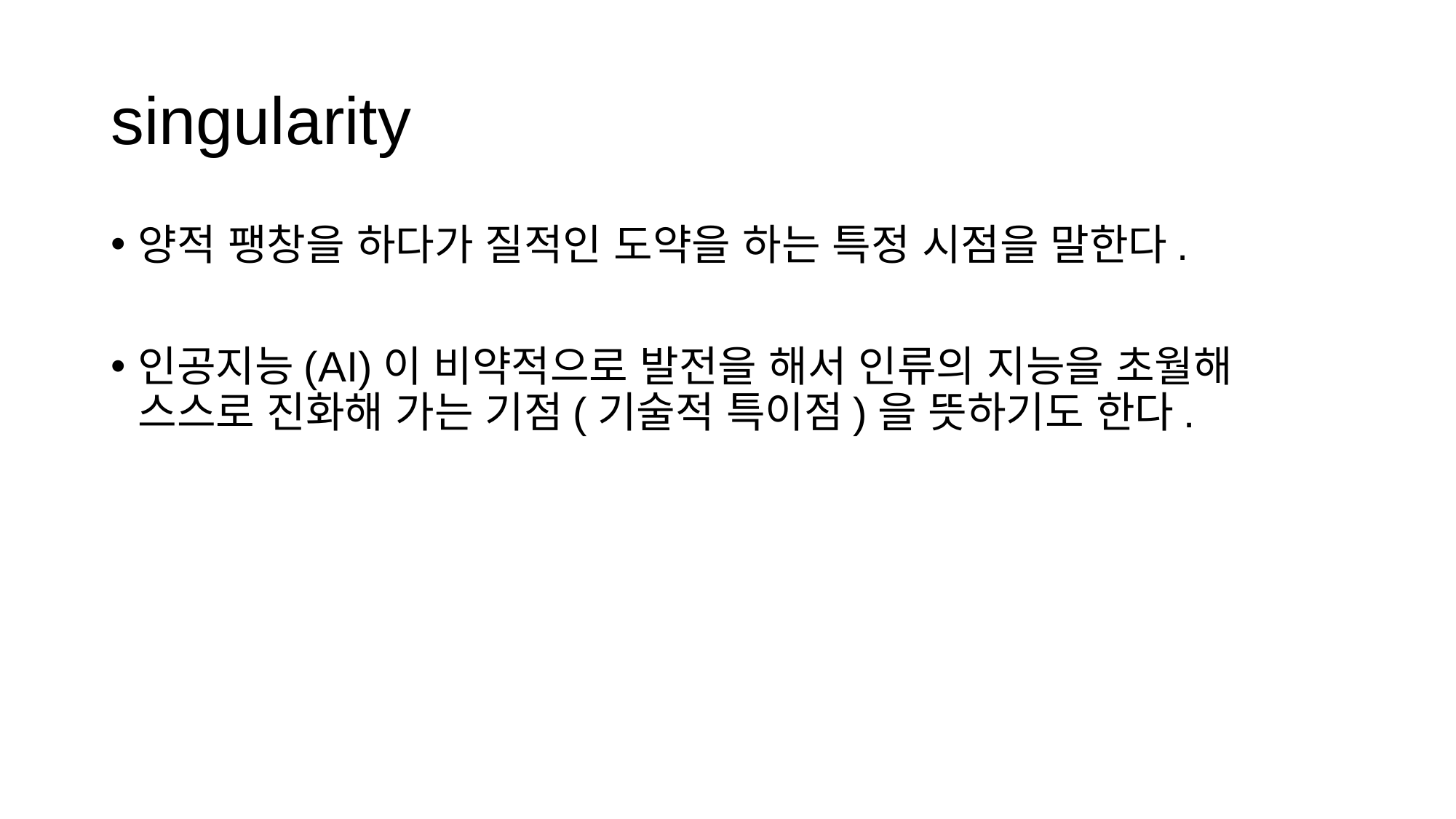

# singularity
양적 팽창을 하다가 질적인 도약을 하는 특정 시점을 말한다.

인공지능(AI)이 비약적으로 발전을 해서 인류의 지능을 초월해 스스로 진화해 가는 기점(기술적 특이점)을 뜻하기도 한다.